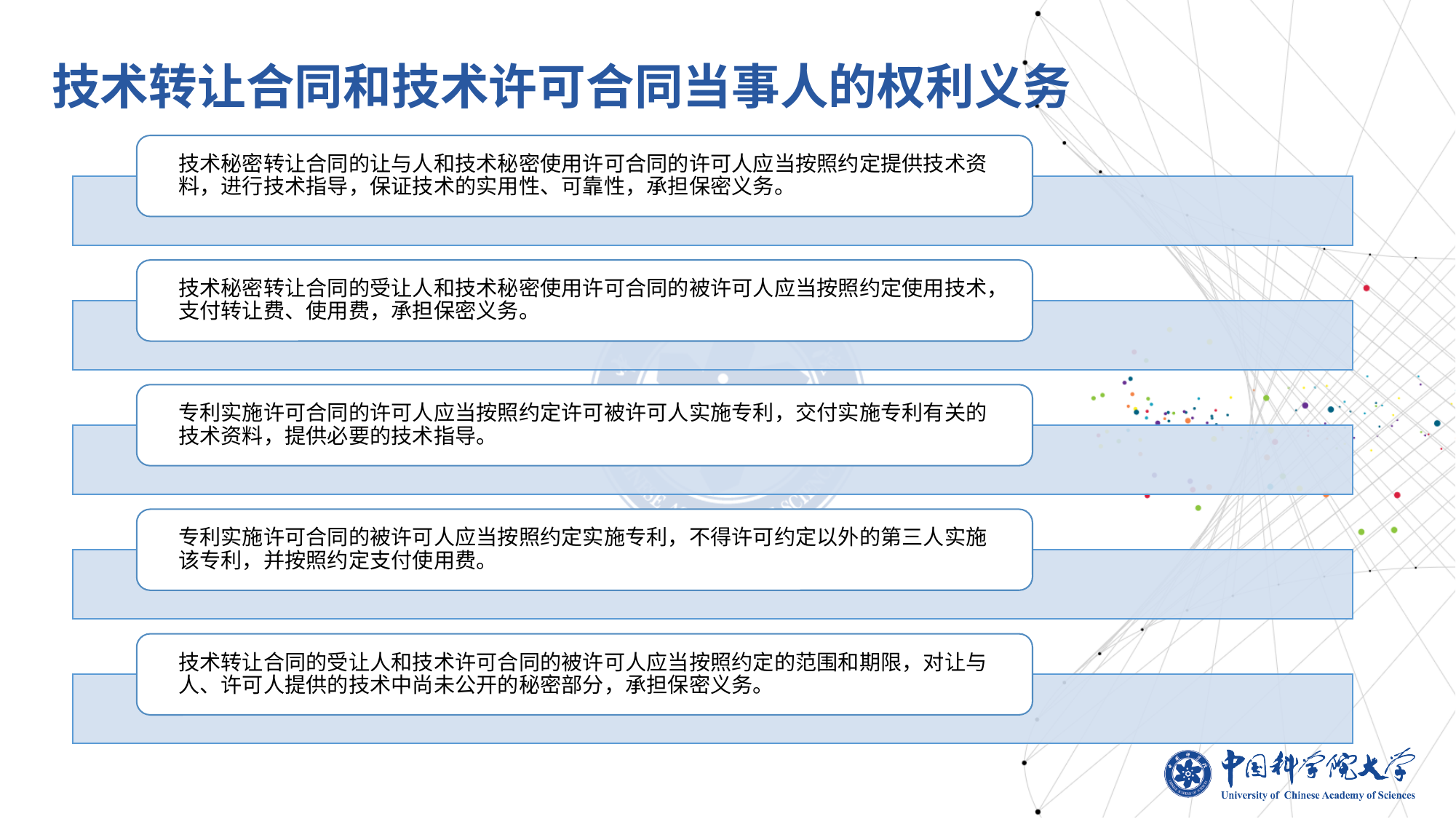

技术转让合同和技术许可合同当事人的权利义务
技术秘密转让合同的让与人和技术秘密使用许可合同的许可人应当按照约定提供技术资料，进行技术指导，保证技术的实用性、可靠性，承担保密义务。
技术秘密转让合同的受让人和技术秘密使用许可合同的被许可人应当按照约定使用技术，支付转让费、使用费，承担保密义务。
专利实施许可合同的许可人应当按照约定许可被许可人实施专利，交付实施专利有关的技术资料，提供必要的技术指导。
专利实施许可合同的被许可人应当按照约定实施专利，不得许可约定以外的第三人实施该专利，并按照约定支付使用费。
技术转让合同的受让人和技术许可合同的被许可人应当按照约定的范围和期限，对让与人、许可人提供的技术中尚未公开的秘密部分，承担保密义务。